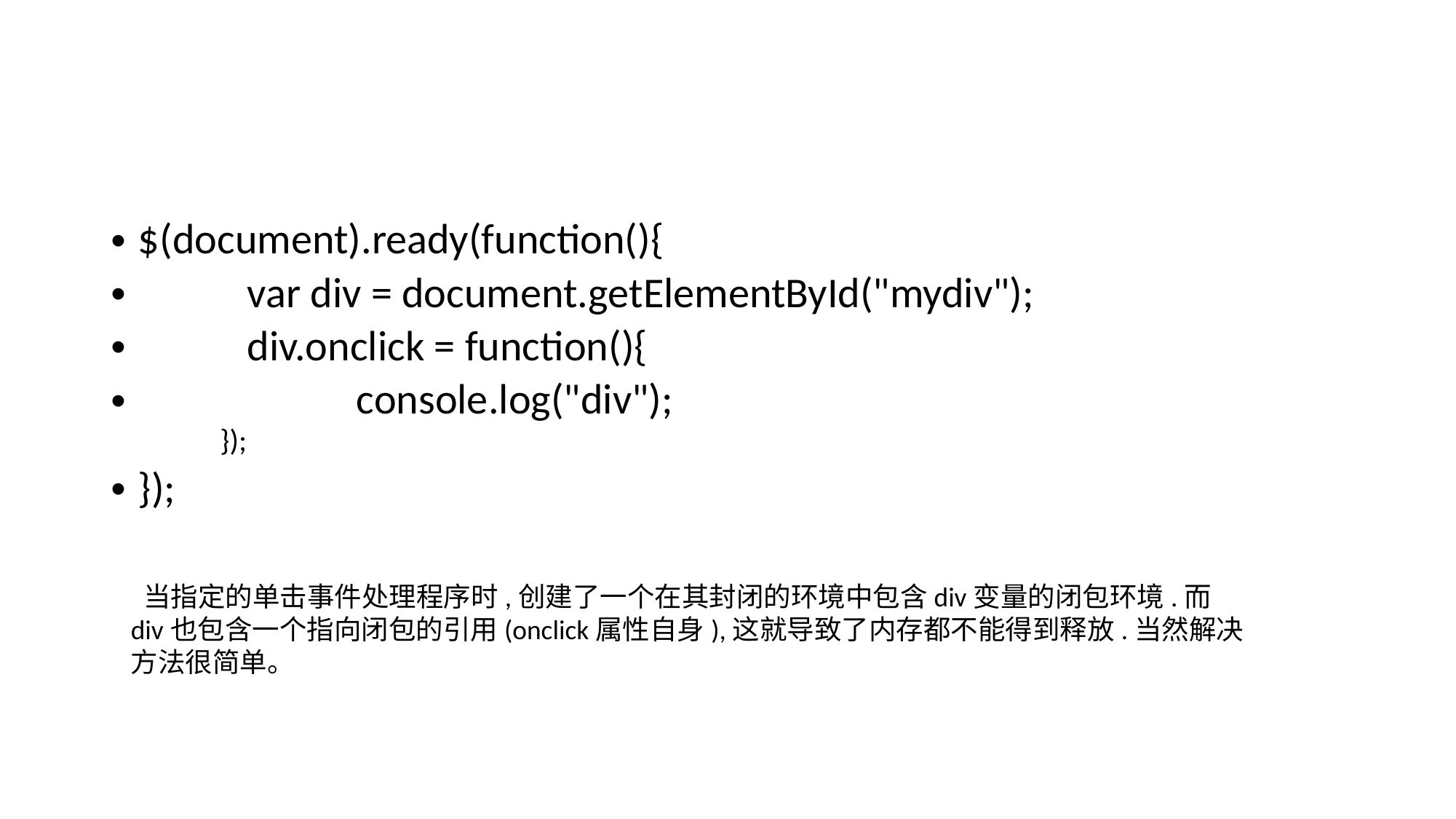

#
$(document).ready(function(){
  	var div = document.getElementById("mydiv");
  	div.onclick = function(){
    		console.log("div");
});
});

 当指定的单击事件处理程序时,创建了一个在其封闭的环境中包含div变量的闭包环境.而div也包含一个指向闭包的引用(onclick属性自身),这就导致了内存都不能得到释放.当然解决方法很简单。